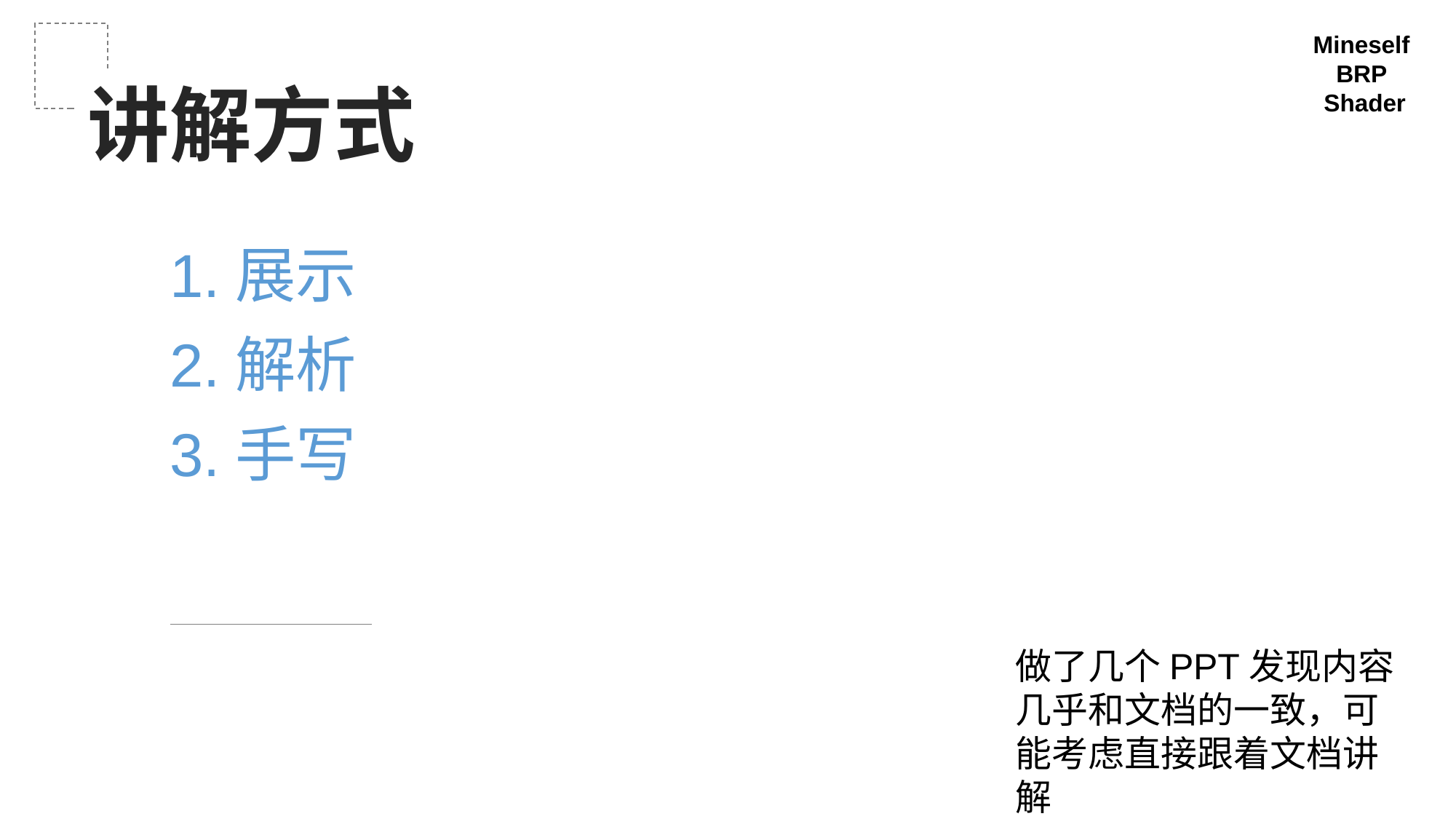

Mineself
BRP
Shader

讲解方式
1.展示
2.解析
3.手写
做了几个PPT发现内容几乎和文档的一致，可能考虑直接跟着文档讲解